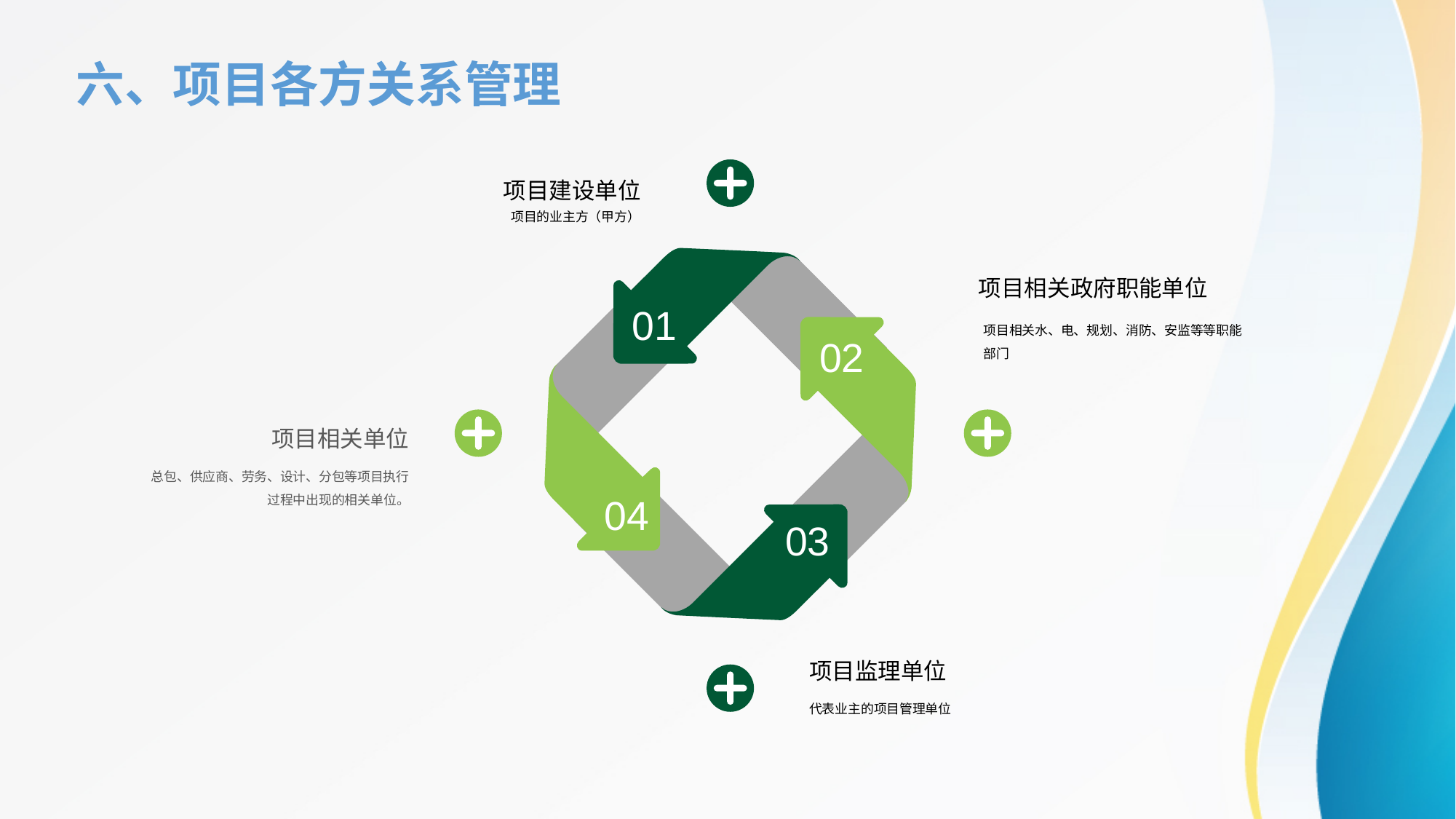

六、项目各方关系管理
项目建设单位

01
02
04
03
项目的业主方（甲方）
项目相关政府职能单位
项目相关水、电、规划、消防、安监等等职能部门

项目相关单位
总包、供应商、劳务、设计、分包等项目执行过程中出现的相关单位。
项目监理单位

代表业主的项目管理单位